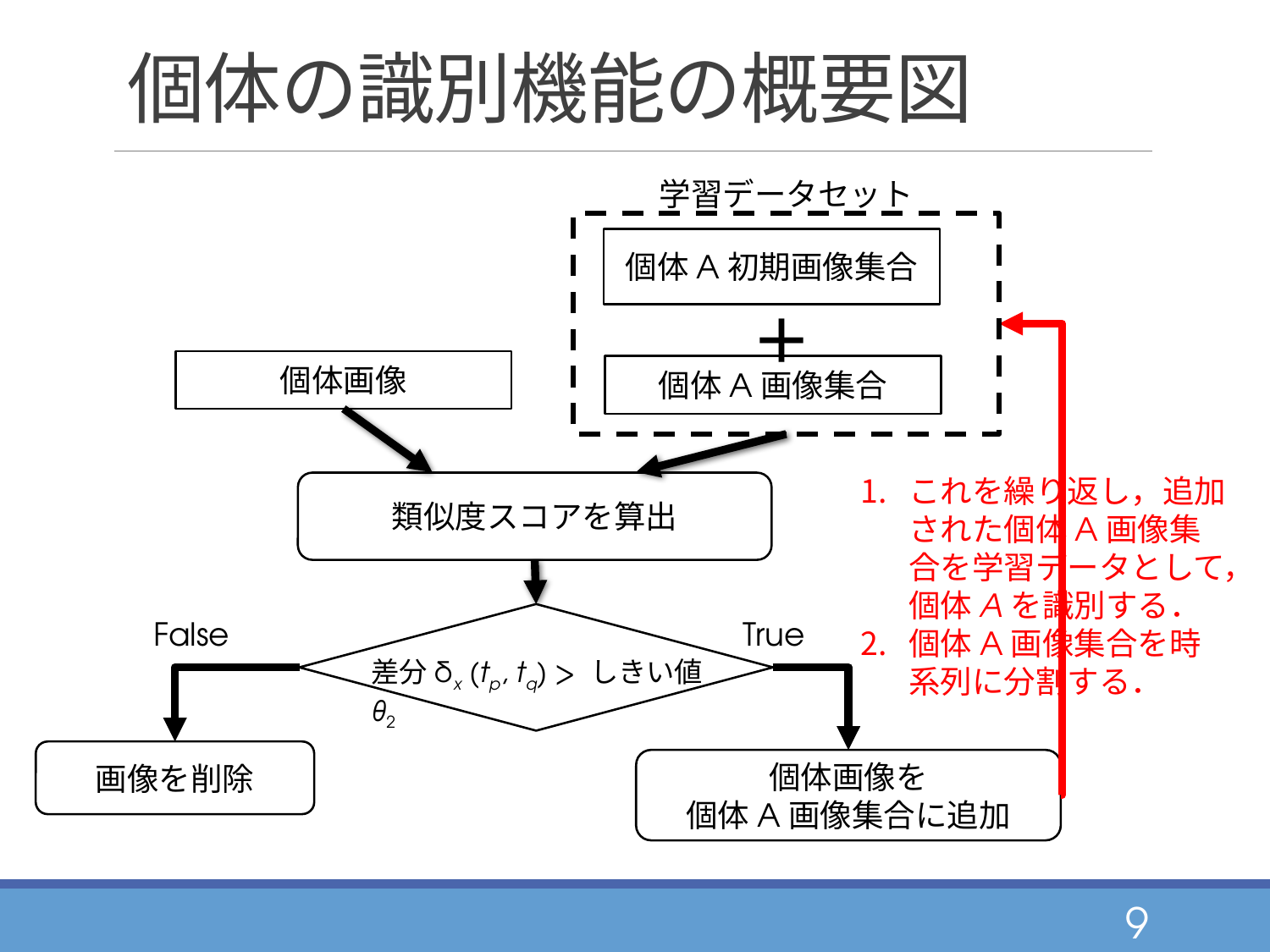

# 個体の識別機能の概要図
学習データセット

個体A初期画像集合
+
個体画像
個体A画像集合
これを繰り返し，追加された個体A画像集合を学習データとして，個体Aを識別する．
個体A画像集合を時系列に分割する．
類似度スコアを算出

差分δx (tp, tq) > しきい値θ2
False
True
画像を削除
個体画像を
個体A画像集合に追加
9